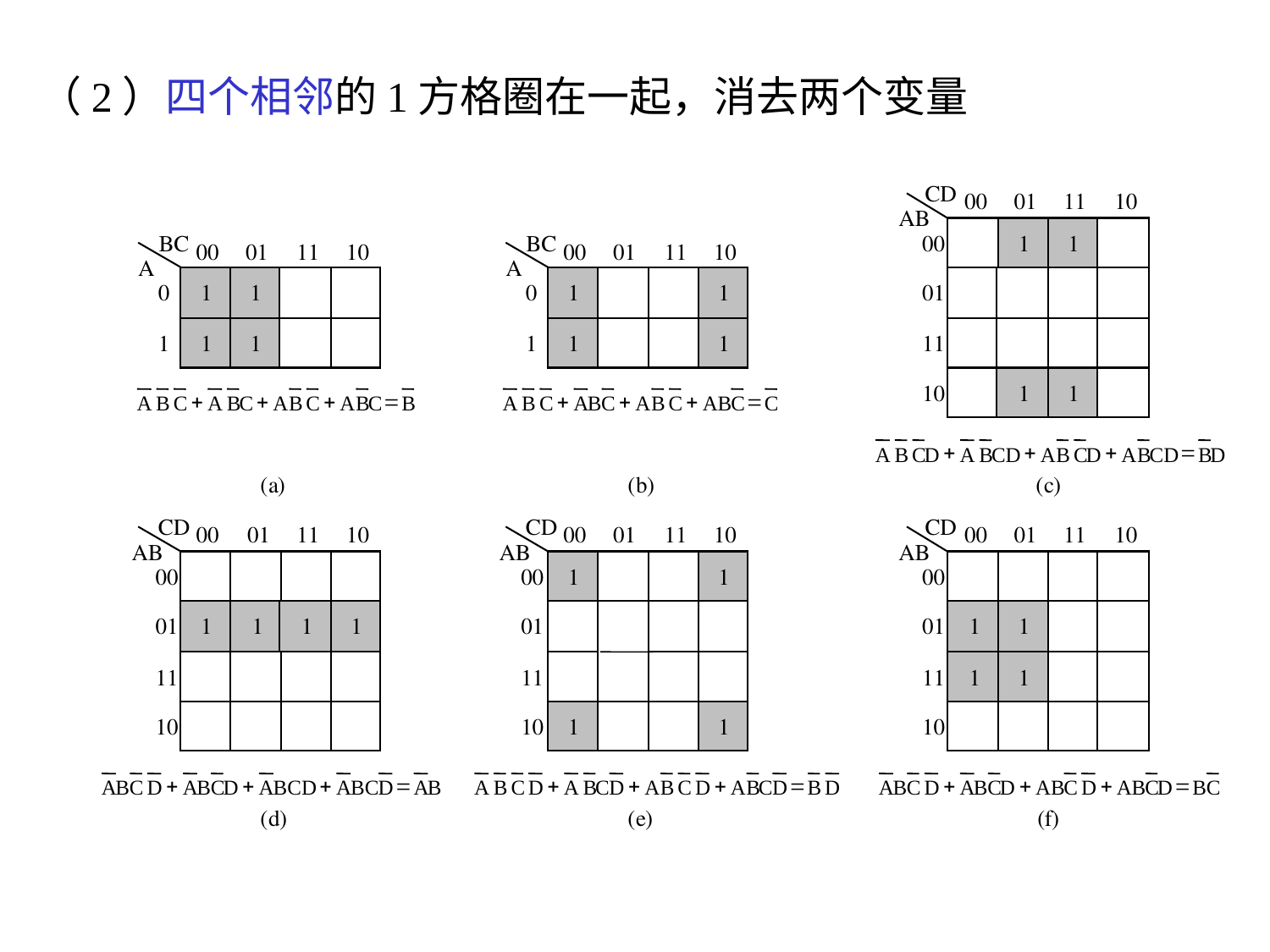

（2）四个相邻的1方格圈在一起，消去两个变量

CD
00
01
11
10

AB

BC
BC
00
1
1
00
01
11
10
00
01
11
10

A
A

0
1
1
0
1
1
01

1
1
1
1
1
1
11

10
1
1
+
+
+
=

A

B

C
A

B
C
A
B

C
A
B
C
B
+
+
+
=

A

B

C
A
B
C
A
B

C
AB
C
C
+
+
+
=

A

B

C
D
A

B
CD
A
B

C
D
A
B
CD
B
D
(
a
)
(
b
)
(
c
)
CD
CD
CD
00
01
11
10
00
01
11
10
00
01
11
10

AB
AB
AB

00
00
1
1
00

01
1
1
1
1
01
01
1
1

11
11
11
1
1

10
10
1
1
10
+
+
+
=

A
B
C

D
A
B
C
D
A
BCD
A
BC
D
A
B
+
+
+
=

A

B

C

D
A

B
C
D
A
B

C

D
A
B
C
D
B

D
+
+
+
=

A
B
C

D
A
B
C
D
AB
C

D
AB
C
D
B
C
(
d
)
(
e
)
(
f
)